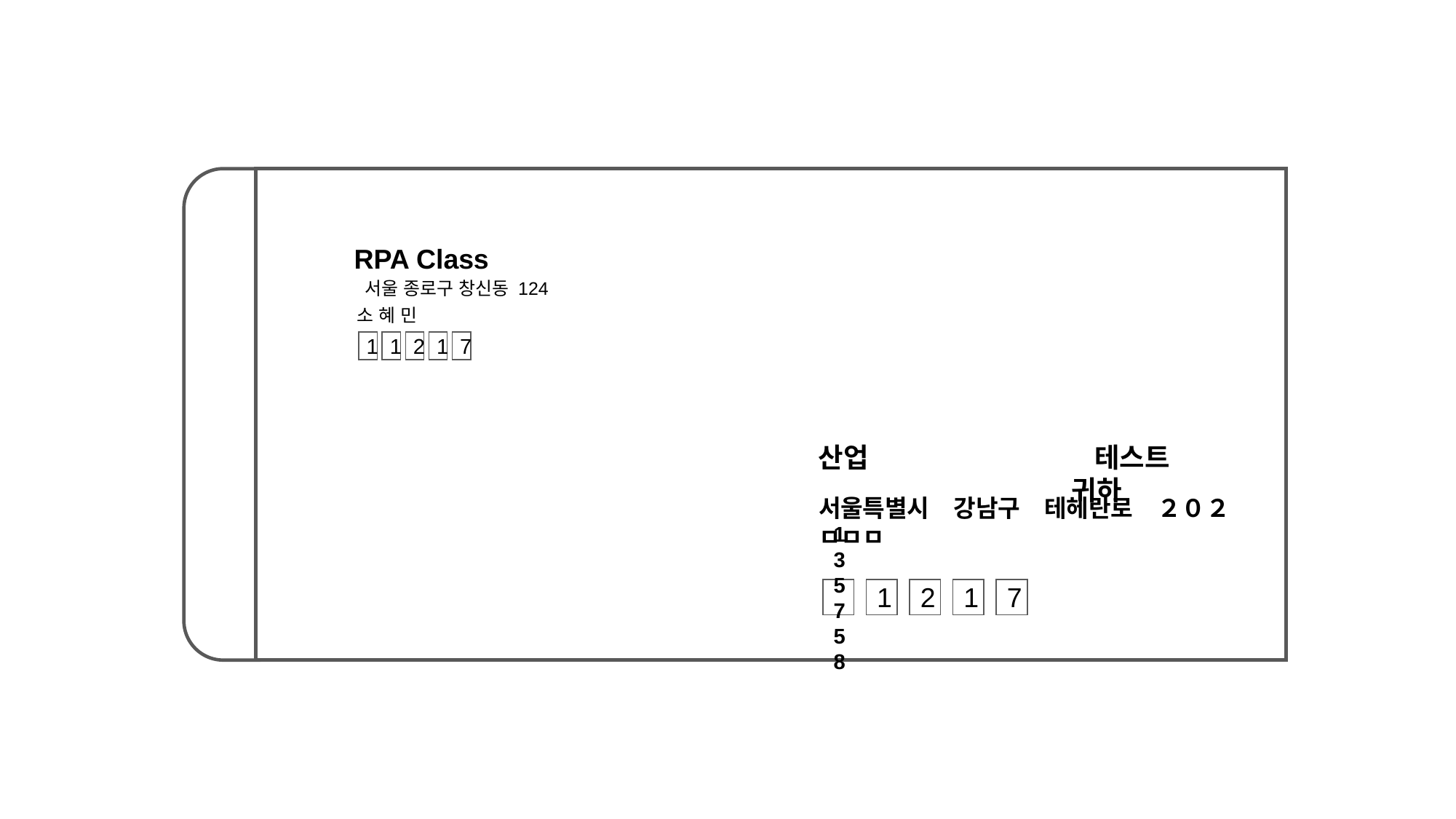

RPA Class
서울 종로구 창신동 124
소 혜 민
1
1
2
1
7
산업　　　　　　　　 테스트　　　　　　　　　　　　 귀하
서울특별시　강남구　테헤란로　２０２　ㅁㅁㅁ
135758
1
2
1
7